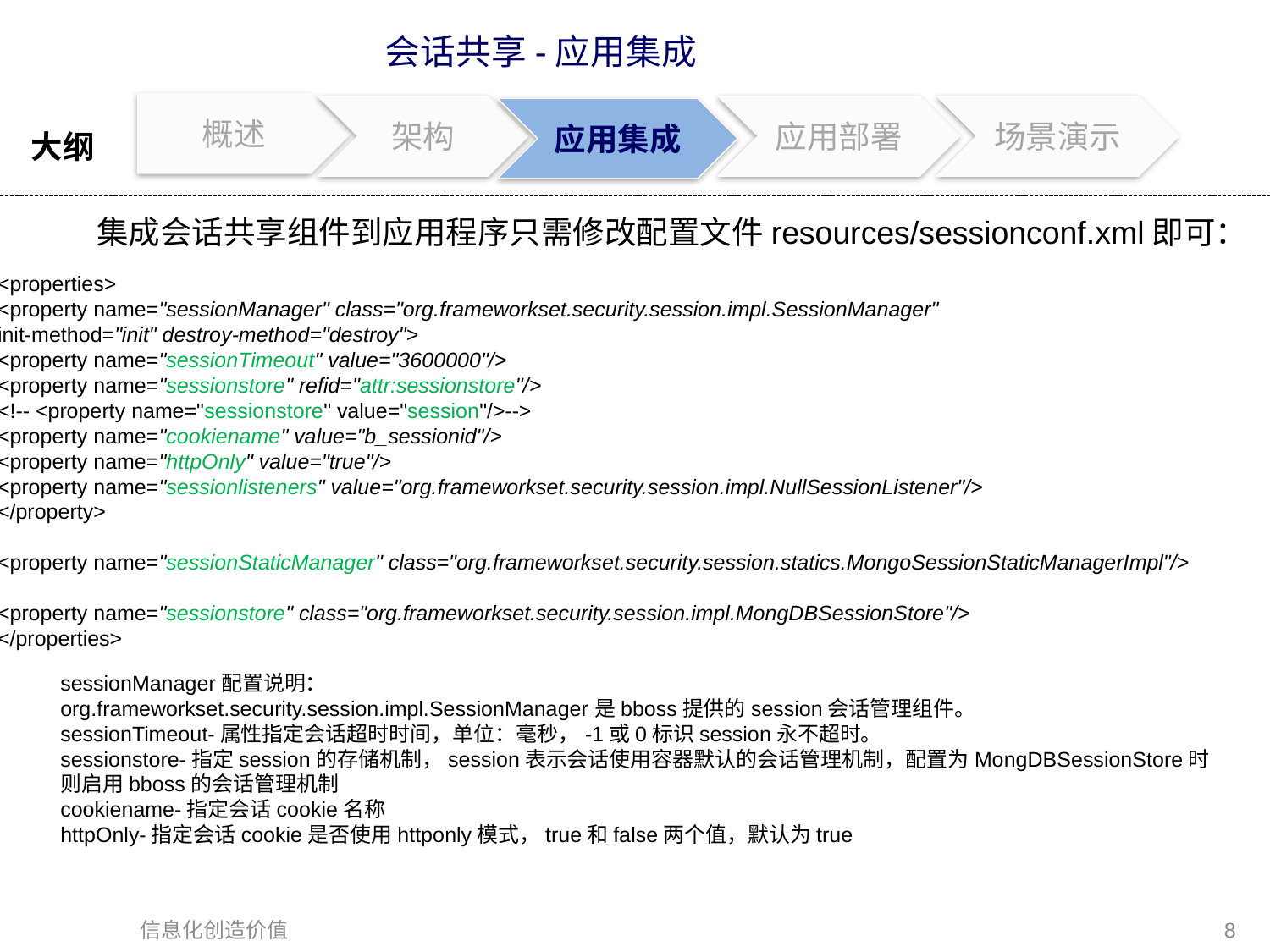

# 会话共享-应用集成
大纲
概述
架构
应用部署
场景演示
应用集成
集成会话共享组件到应用程序只需修改配置文件resources/sessionconf.xml即可：
<properties>
<property name="sessionManager" class="org.frameworkset.security.session.impl.SessionManager"
init-method="init" destroy-method="destroy">
<property name="sessionTimeout" value="3600000"/>
<property name="sessionstore" refid="attr:sessionstore"/>
<!-- <property name="sessionstore" value="session"/>-->
<property name="cookiename" value="b_sessionid"/>
<property name="httpOnly" value="true"/>
<property name="sessionlisteners" value="org.frameworkset.security.session.impl.NullSessionListener"/>
</property>

<property name="sessionStaticManager" class="org.frameworkset.security.session.statics.MongoSessionStaticManagerImpl"/>

<property name="sessionstore" class="org.frameworkset.security.session.impl.MongDBSessionStore"/>
</properties>
sessionManager配置说明： 
org.frameworkset.security.session.impl.SessionManager是bboss提供的session会话管理组件。 
sessionTimeout-属性指定会话超时时间，单位：毫秒，-1或0标识session永不超时。 
sessionstore-指定session的存储机制，session表示会话使用容器默认的会话管理机制，配置为MongDBSessionStore时则启用bboss的会话管理机制 
cookiename-指定会话cookie名称 
httpOnly-指定会话cookie是否使用httponly模式，true和false两个值，默认为true
8
信息化创造价值